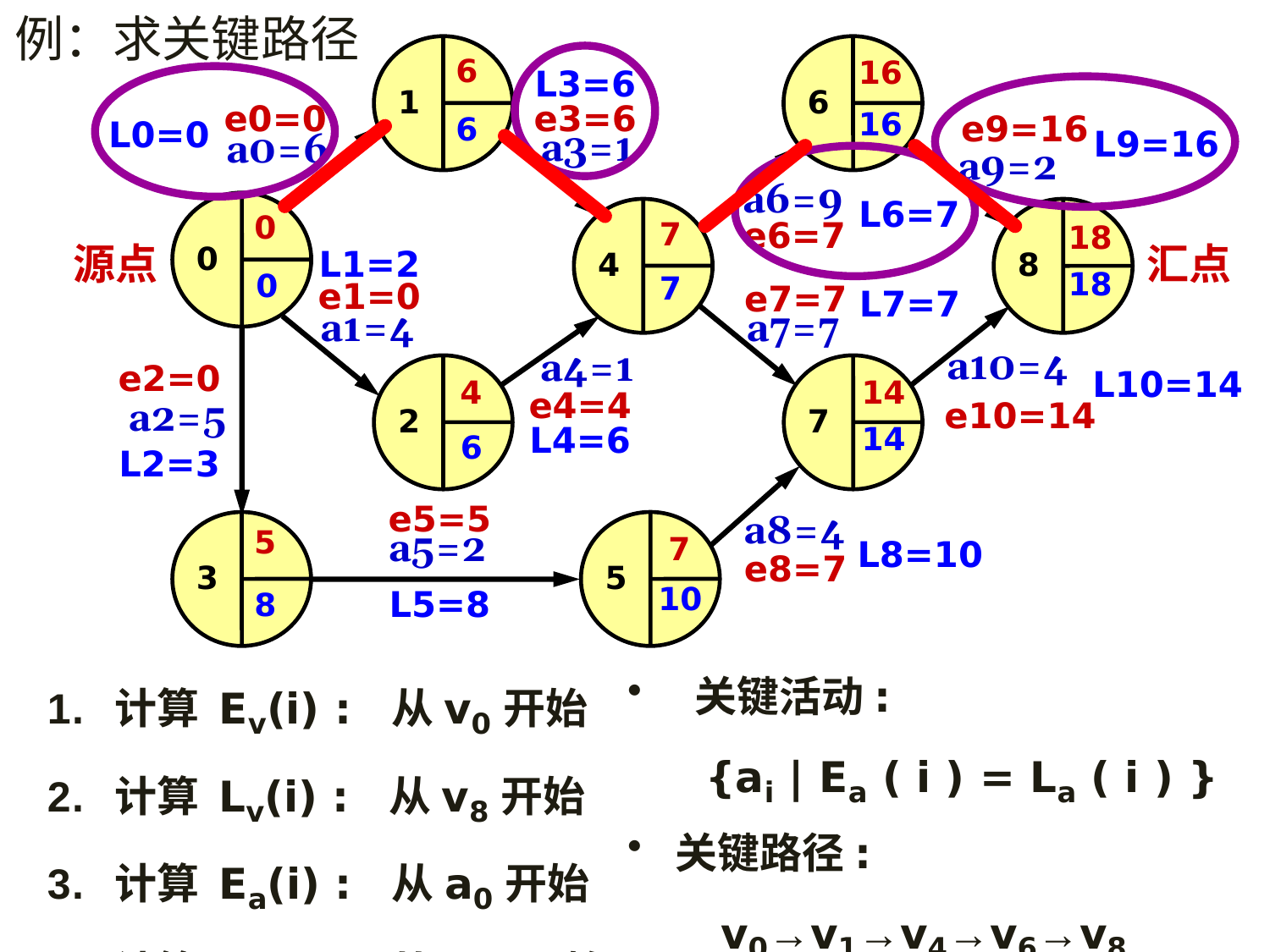

例：求关键路径

1

6
a0=6

a3=1

a9=2

a6=9

0

4

8
源点
汇点
a1=4

a7=7

a10=4
a4=1

2

7
a2=5

a8=4

3

5
a5=2

6

16
L3=6

e0=0
e3=6
e9=16
16
6
L0=0
L9=16

L6=7
0
e6=7
7
18
L1=2
18
0
7
e1=0
e7=7
L7=7
e2=0
L10=14
4
14
e4=4
e10=14
L4=6
14
6
L2=3
e5=5
5
7
L8=10
e8=7
10
L5=8
8
 计算 Ev(i) :  从v0开始
 计算 Lv(i) :  从v8开始
 计算 Ea(i) :  从a0开始
 计算 La(i) :  从a10开始
 关键活动:
 {ai | Ea ( i ) = La ( i ) }
关键路径:
  v0→v1→v4→v6→v8